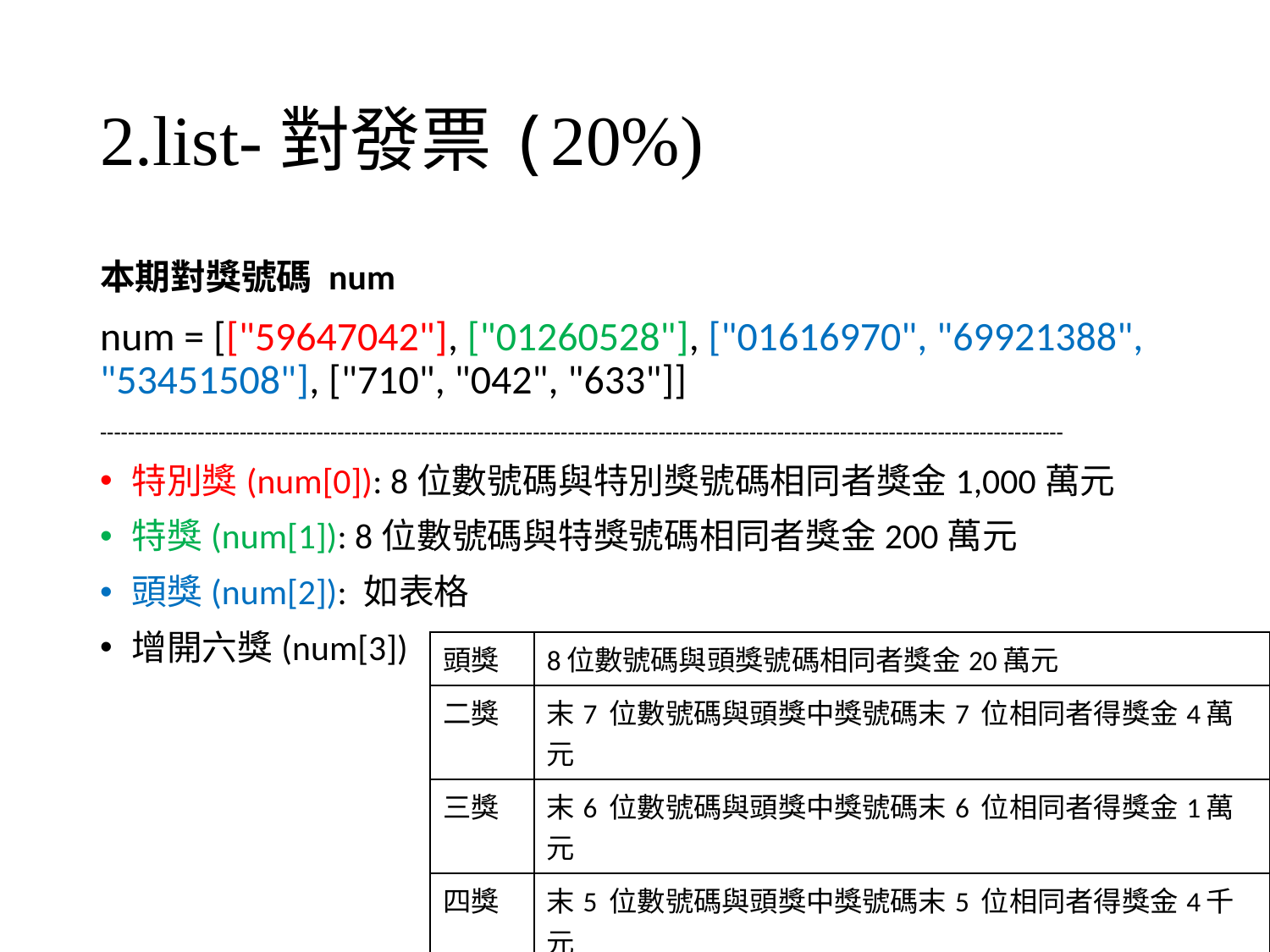

# 2.list-對發票(20%)
本期對獎號碼 num
num = [["59647042"], ["01260528"], ["01616970", "69921388", "53451508"], ["710", "042", "633"]]
------------------------------------------------------------------------------------------------------------------------------------------
特別獎(num[0]): 8位數號碼與特別獎號碼相同者獎金1,000萬元
特獎(num[1]): 8位數號碼與特獎號碼相同者獎金200萬元
頭獎(num[2]): 如表格
增開六獎(num[3])

| 頭獎 | 8位數號碼與頭獎號碼相同者獎金20萬元 |
| --- | --- |
| 二獎 | 末7 位數號碼與頭獎中獎號碼末7 位相同者得獎金4萬元 |
| 三獎 | 末6 位數號碼與頭獎中獎號碼末6 位相同者得獎金1萬元 |
| 四獎 | 末5 位數號碼與頭獎中獎號碼末5 位相同者得獎金4千元 |
| 五獎 | 末4 位數號碼與頭獎中獎號碼末4 位相同者得獎金1千元 |
| 六獎 | 末3 位數號碼與頭獎中獎號碼末3 位相同者得獎金2百元 |